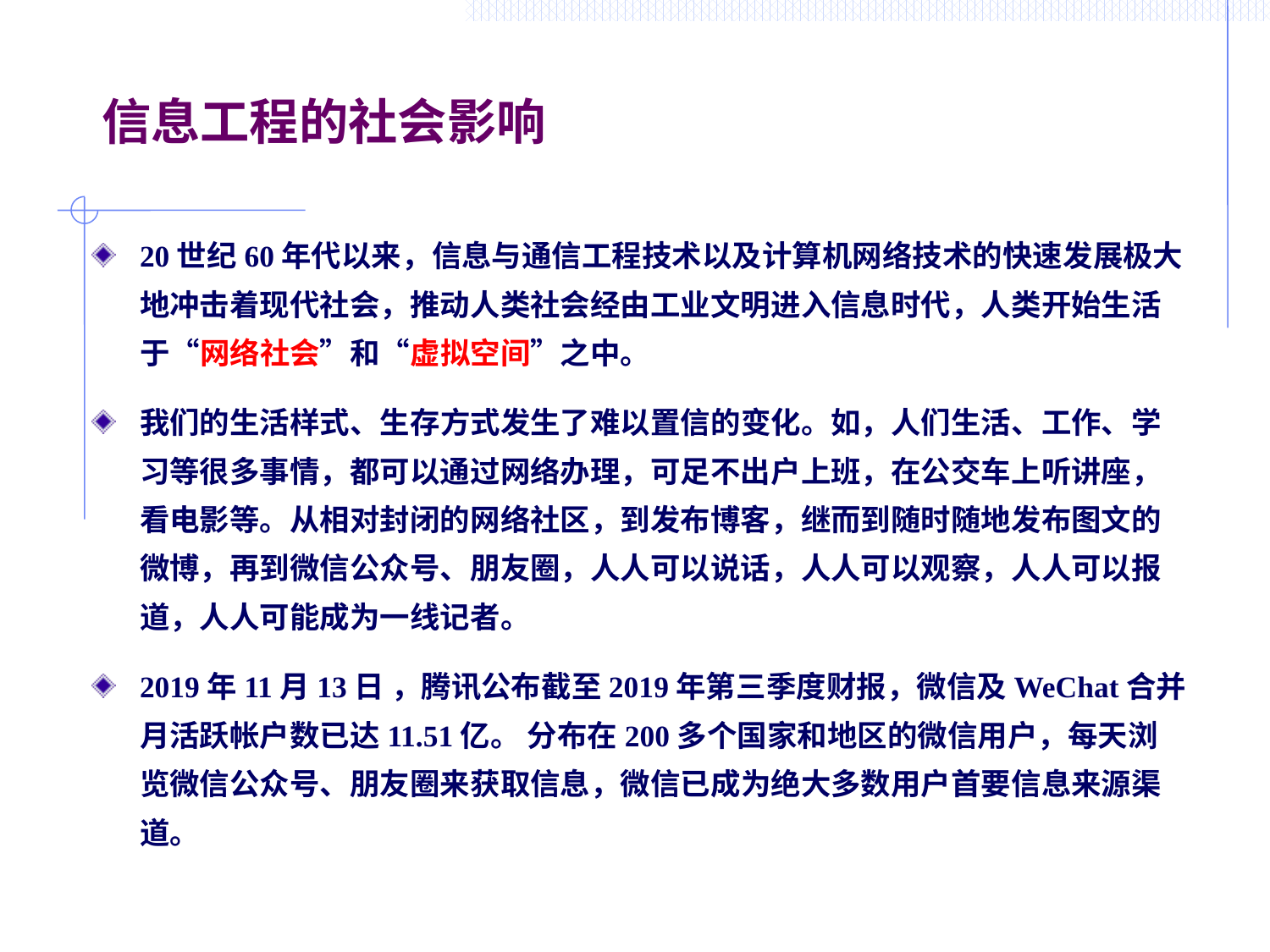

# 信息工程的社会影响
20世纪60年代以来，信息与通信工程技术以及计算机网络技术的快速发展极大地冲击着现代社会，推动人类社会经由工业文明进入信息时代，人类开始生活于“网络社会”和“虚拟空间”之中。
我们的生活样式、生存方式发生了难以置信的变化。如，人们生活、工作、学习等很多事情，都可以通过网络办理，可足不出户上班，在公交车上听讲座，看电影等。从相对封闭的网络社区，到发布博客，继而到随时随地发布图文的微博，再到微信公众号、朋友圈，人人可以说话，人人可以观察，人人可以报道，人人可能成为一线记者。
2019年11月13日 ，腾讯公布截至2019年第三季度财报，微信及WeChat合并月活跃帐户数已达11.51亿。 分布在200多个国家和地区的微信用户，每天浏览微信公众号、朋友圈来获取信息，微信已成为绝大多数用户首要信息来源渠道。